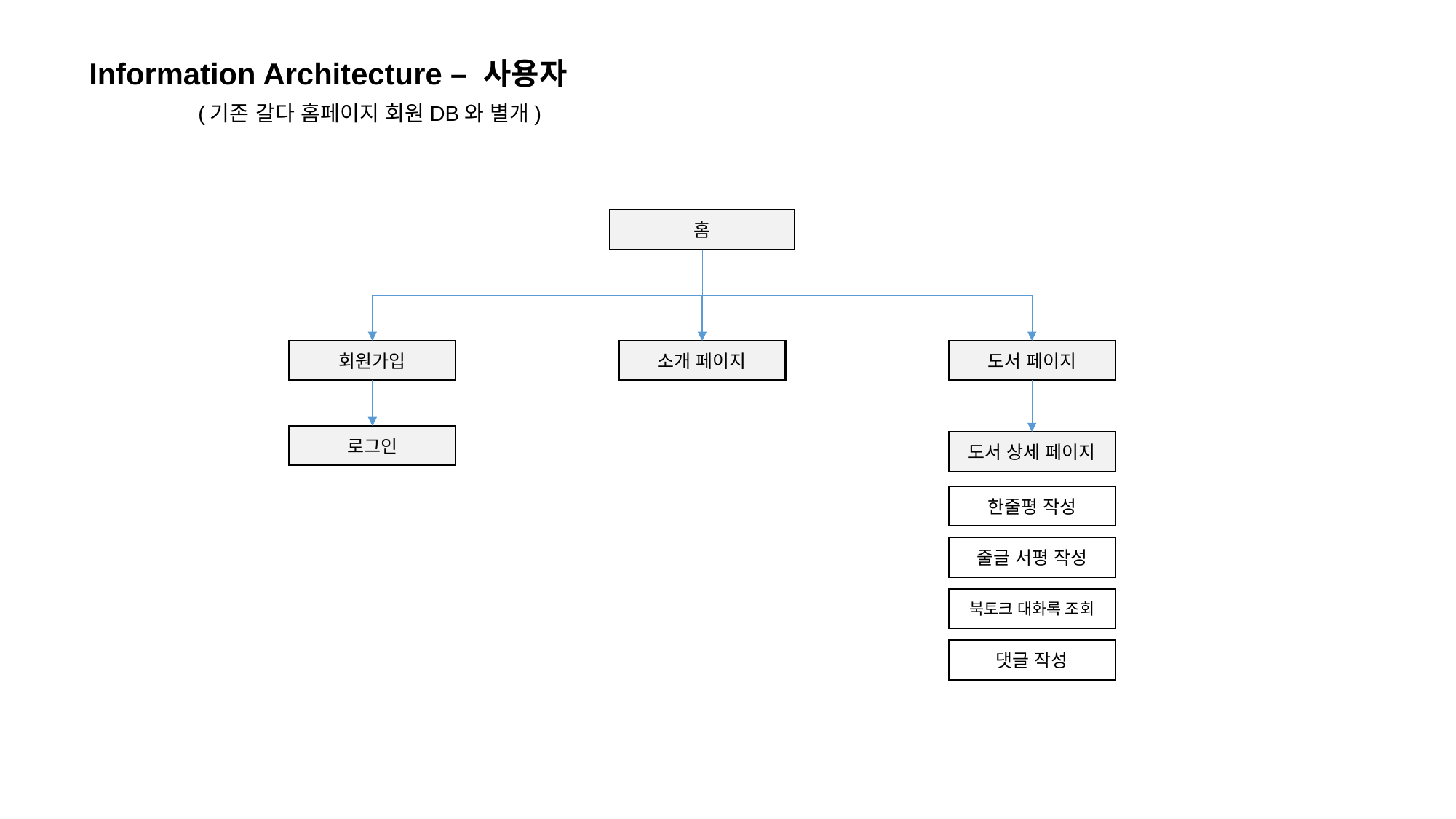

Information Architecture – 사용자
	(기존 갈다 홈페이지 회원DB와 별개)
홈
회원가입
소개 페이지
도서 페이지
로그인
도서 상세 페이지
한줄평 작성
줄글 서평 작성
북토크 대화록 조회
댓글 작성